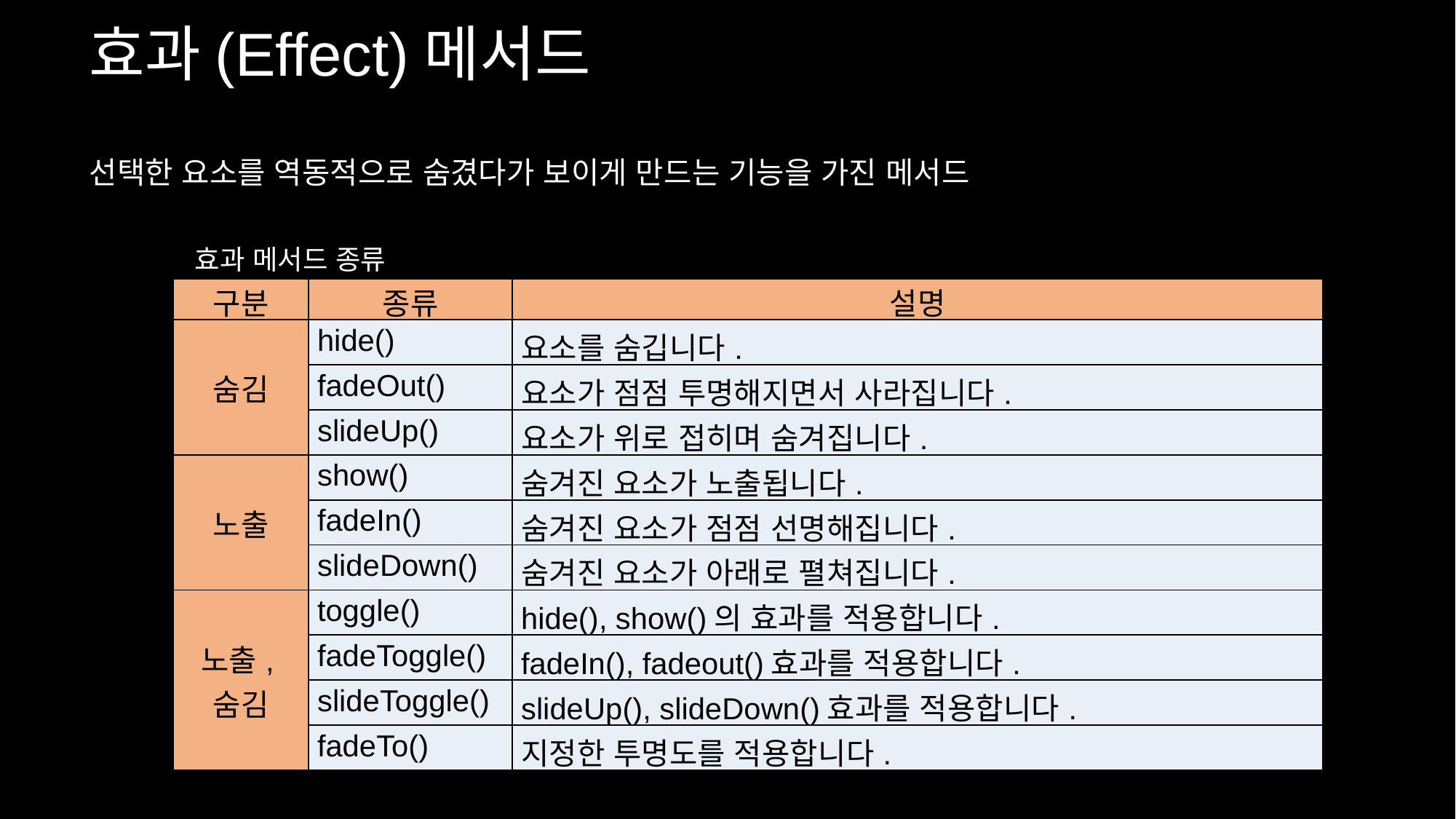

효과(Effect)메서드
선택한 요소를 역동적으로 숨겼다가 보이게 만드는 기능을 가진 메서드
효과 메서드 종류
| 구분 | 종류 | 설명 |
| --- | --- | --- |
| 숨김 | hide() | 요소를 숨깁니다. |
|  | fadeOut() | 요소가 점점 투명해지면서 사라집니다. |
|  | slideUp() | 요소가 위로 접히며 숨겨집니다. |
| 노출 | show() | 숨겨진 요소가 노출됩니다. |
|  | fadeIn() | 숨겨진 요소가 점점 선명해집니다. |
|  | slideDown() | 숨겨진 요소가 아래로 펼쳐집니다. |
| 노출,숨김 | toggle() | hide(), show()의 효과를 적용합니다. |
|  | fadeToggle() | fadeIn(), fadeout()효과를 적용합니다. |
|  | slideToggle() | slideUp(), slideDown()효과를 적용합니다. |
|  | fadeTo() | 지정한 투명도를 적용합니다. |